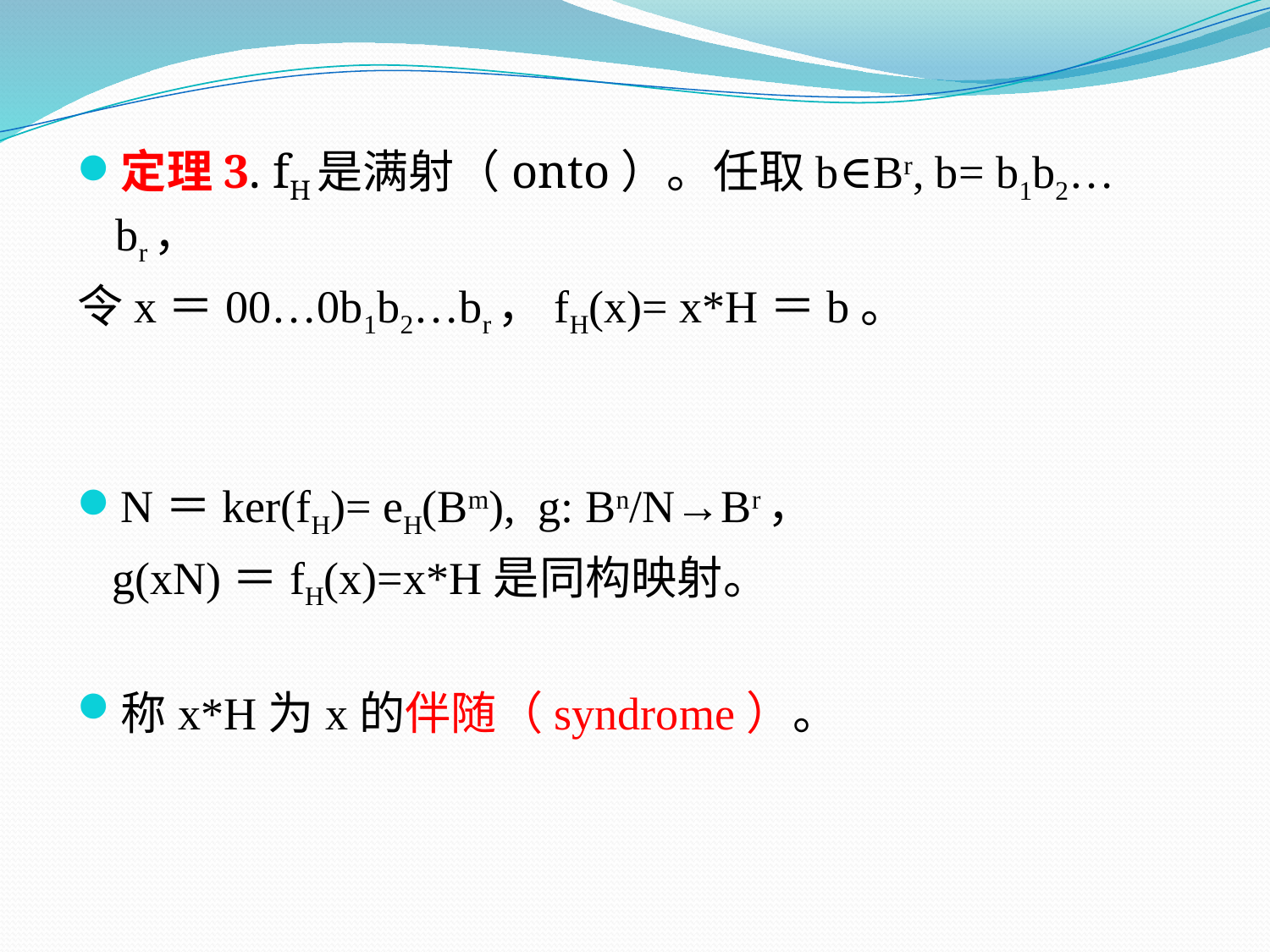

定理3. fH是满射（onto）。任取b∈Br, b= b1b2…br，
令x＝00…0b1b2…br，fH(x)= x*H＝b。

N＝ker(fH)= eH(Bm),  g: Bn/N→Br，
   g(xN)＝fH(x)=x*H是同构映射。

称x*H为x的伴随（syndrome）。